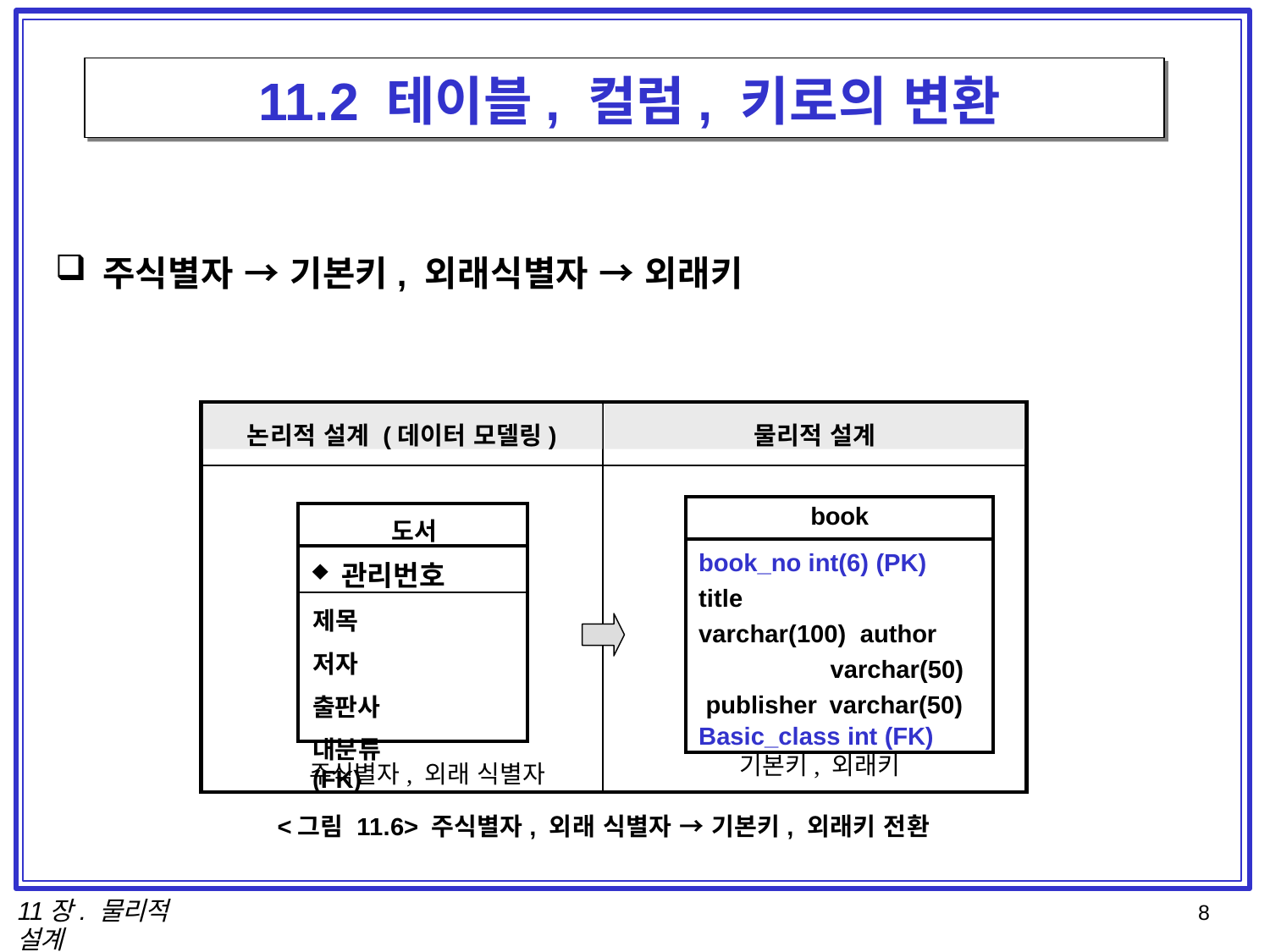

# 11.2 테이블, 컬럼, 키로의 변환
주식별자 → 기본키, 외래식별자 → 외래키

논리적 설계 (데이터 모델링)
물리적 설계
| book |
| --- |
| book\_no int(6) (PK) title varchar(100) author varchar(50) publisher varchar(50) Basic\_class int (FK) |
|  |
| --- |
|  |
|  |
| 도서 |
| --- |
| 관리번호 |
| 제목 저자 출판사 대분류(FK) |

기본키, 외래키
주식별자, 외래 식별자
<그림 11.6> 주식별자, 외래 식별자 → 기본키, 외래키 전환
11장. 물리적 설계
8